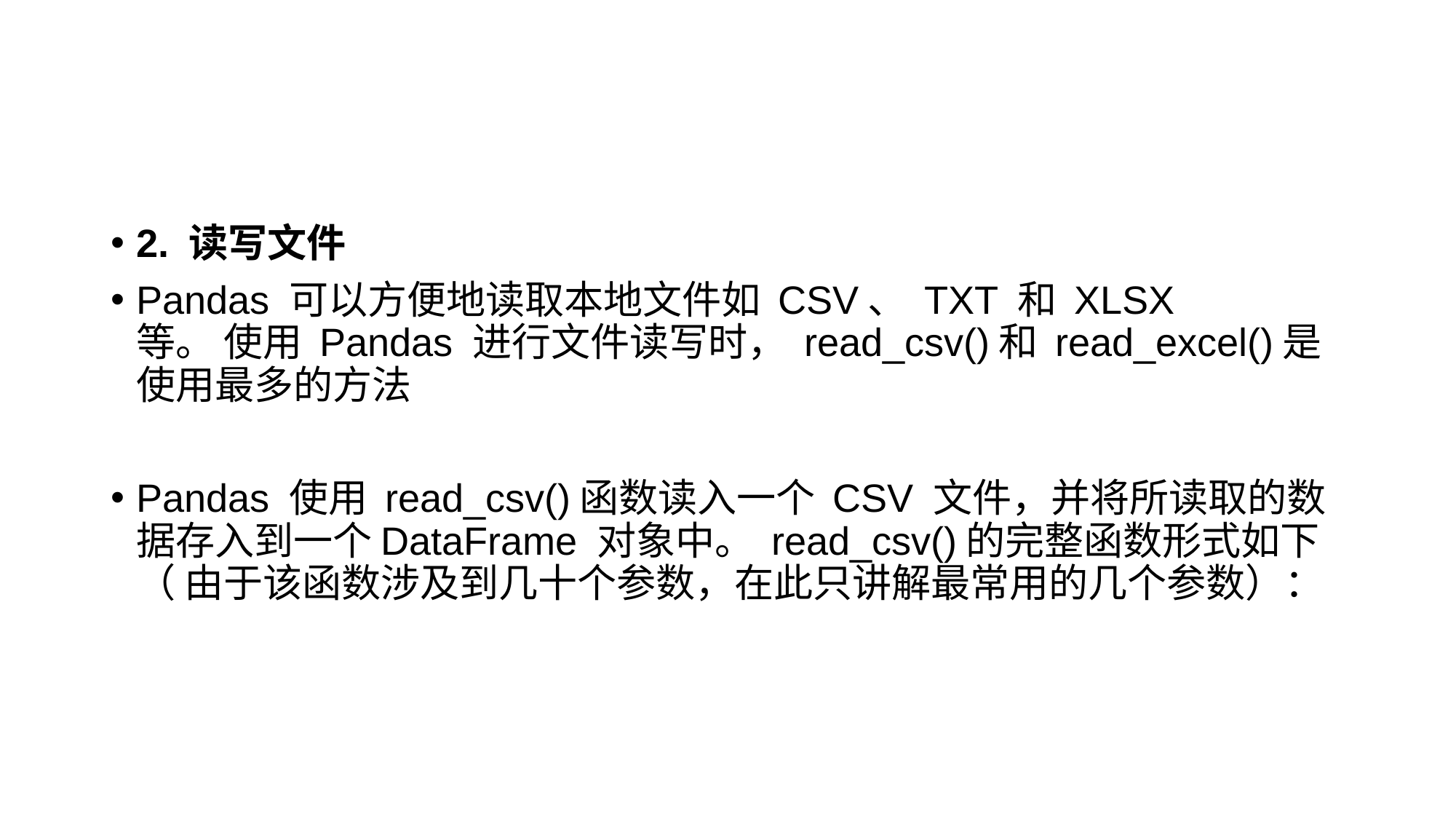

#
2. 读写文件
Pandas 可以方便地读取本地文件如 CSV、 TXT 和 XLSX
等。 使用 Pandas 进行文件读写时， read_csv()和 read_excel()是使用最多的方法

Pandas 使用 read_csv()函数读入一个 CSV 文件，并将所读取的数据存入到一个DataFrame 对象中。 read_csv()的完整函数形式如下（ 由于该函数涉及到几十个参数，在此只讲解最常用的几个参数）：